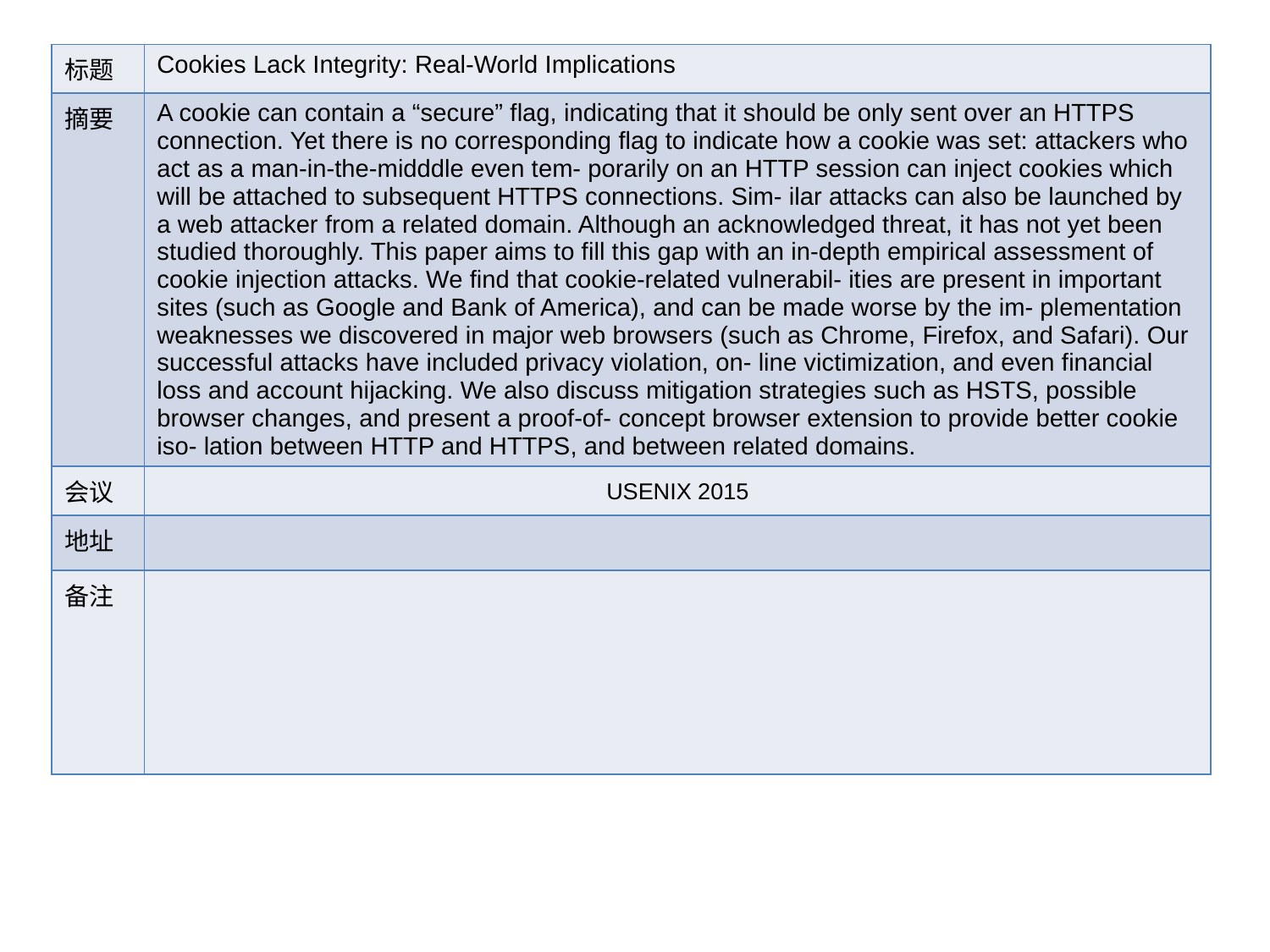

| 标题 | Cookies Lack Integrity: Real-World Implications |
| --- | --- |
| 摘要 | A cookie can contain a “secure” flag, indicating that it should be only sent over an HTTPS connection. Yet there is no corresponding flag to indicate how a cookie was set: attackers who act as a man-in-the-midddle even tem- porarily on an HTTP session can inject cookies which will be attached to subsequent HTTPS connections. Sim- ilar attacks can also be launched by a web attacker from a related domain. Although an acknowledged threat, it has not yet been studied thoroughly. This paper aims to fill this gap with an in-depth empirical assessment of cookie injection attacks. We find that cookie-related vulnerabil- ities are present in important sites (such as Google and Bank of America), and can be made worse by the im- plementation weaknesses we discovered in major web browsers (such as Chrome, Firefox, and Safari). Our successful attacks have included privacy violation, on- line victimization, and even financial loss and account hijacking. We also discuss mitigation strategies such as HSTS, possible browser changes, and present a proof-of- concept browser extension to provide better cookie iso- lation between HTTP and HTTPS, and between related domains. |
| 会议 | USENIX 2015 |
| 地址 |  |
| 备注 |  |